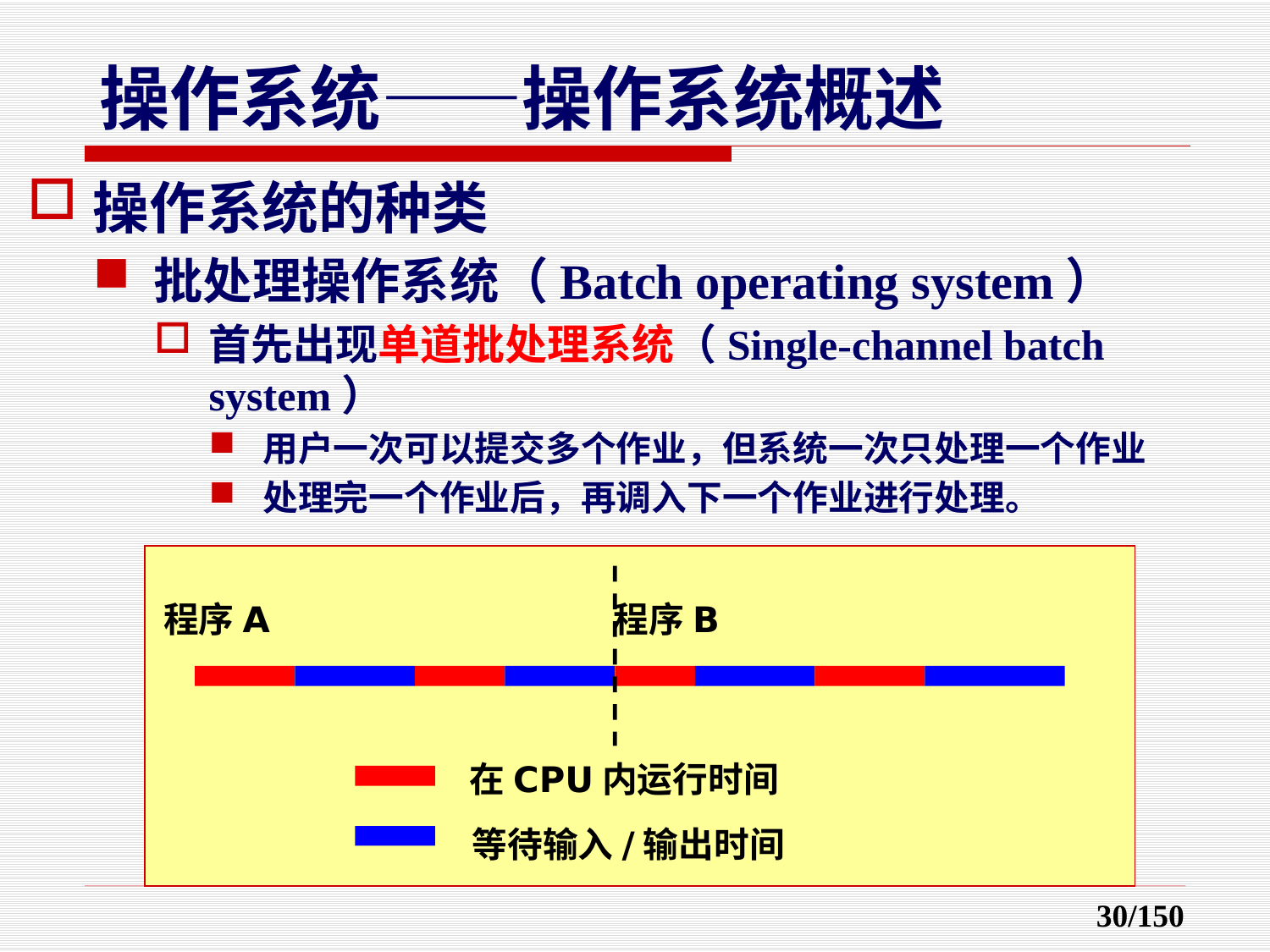

操作系统的种类
批处理操作系统（Batch operating system）
首先出现单道批处理系统（Single-channel batch system）
用户一次可以提交多个作业，但系统一次只处理一个作业
处理完一个作业后，再调入下一个作业进行处理。

程序A
程序B

在CPU内运行时间

等待输入/输出时间